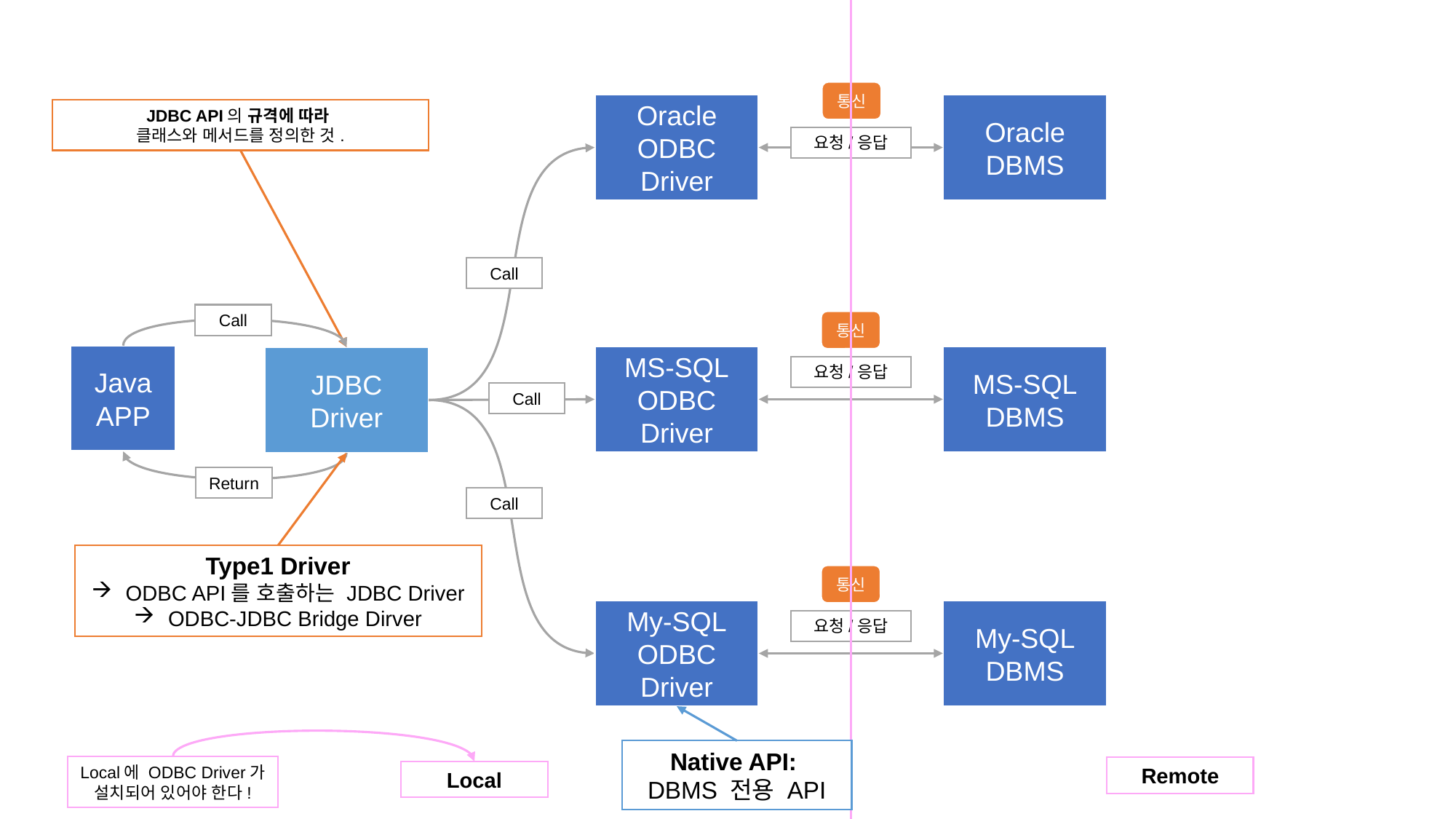

통신
Oracle
ODBC
Driver
Oracle
DBMS
JDBC API의 규격에 따라
클래스와 메서드를 정의한 것.
요청/응답
Call
Call
통신
Java
APP
MS-SQL
ODBC
Driver
MS-SQL
DBMS
JDBC
Driver
요청/응답
Call
Return
Call
Type1 Driver
ODBC API를 호출하는 JDBC Driver
ODBC-JDBC Bridge Dirver
통신
My-SQL
ODBC
Driver
My-SQL
DBMS
요청/응답
Native API:
DBMS 전용 API
Local에 ODBC Driver가 설치되어 있어야 한다!
Remote
Local